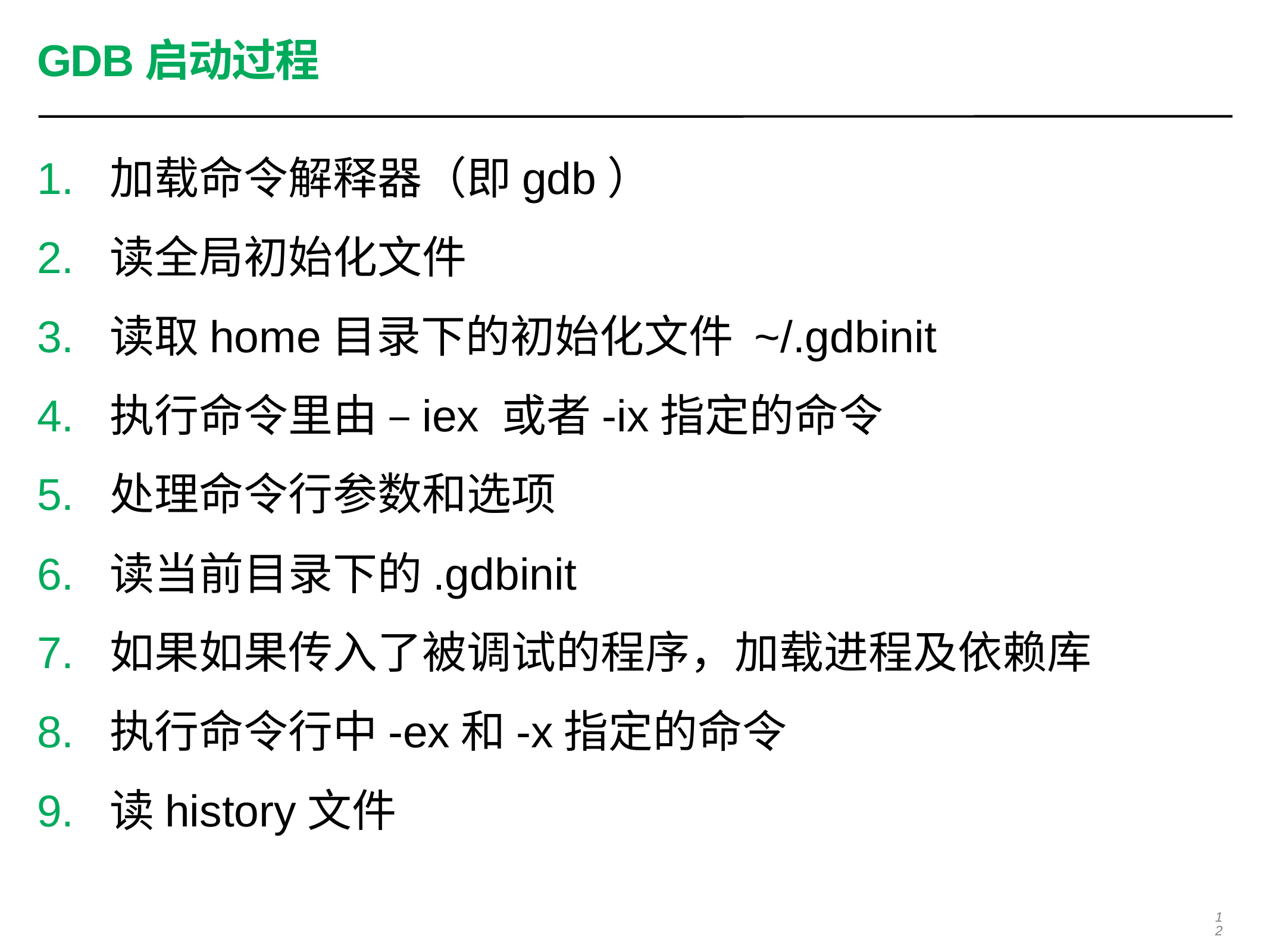

# Gdb启动过程
加载命令解释器（即gdb）
读全局初始化文件
读取home目录下的初始化文件 ~/.gdbinit
执行命令里由 –iex 或者-ix指定的命令
处理命令行参数和选项
读当前目录下的.gdbinit
如果如果传入了被调试的程序，加载进程及依赖库
执行命令行中-ex和-x指定的命令
读history文件
12